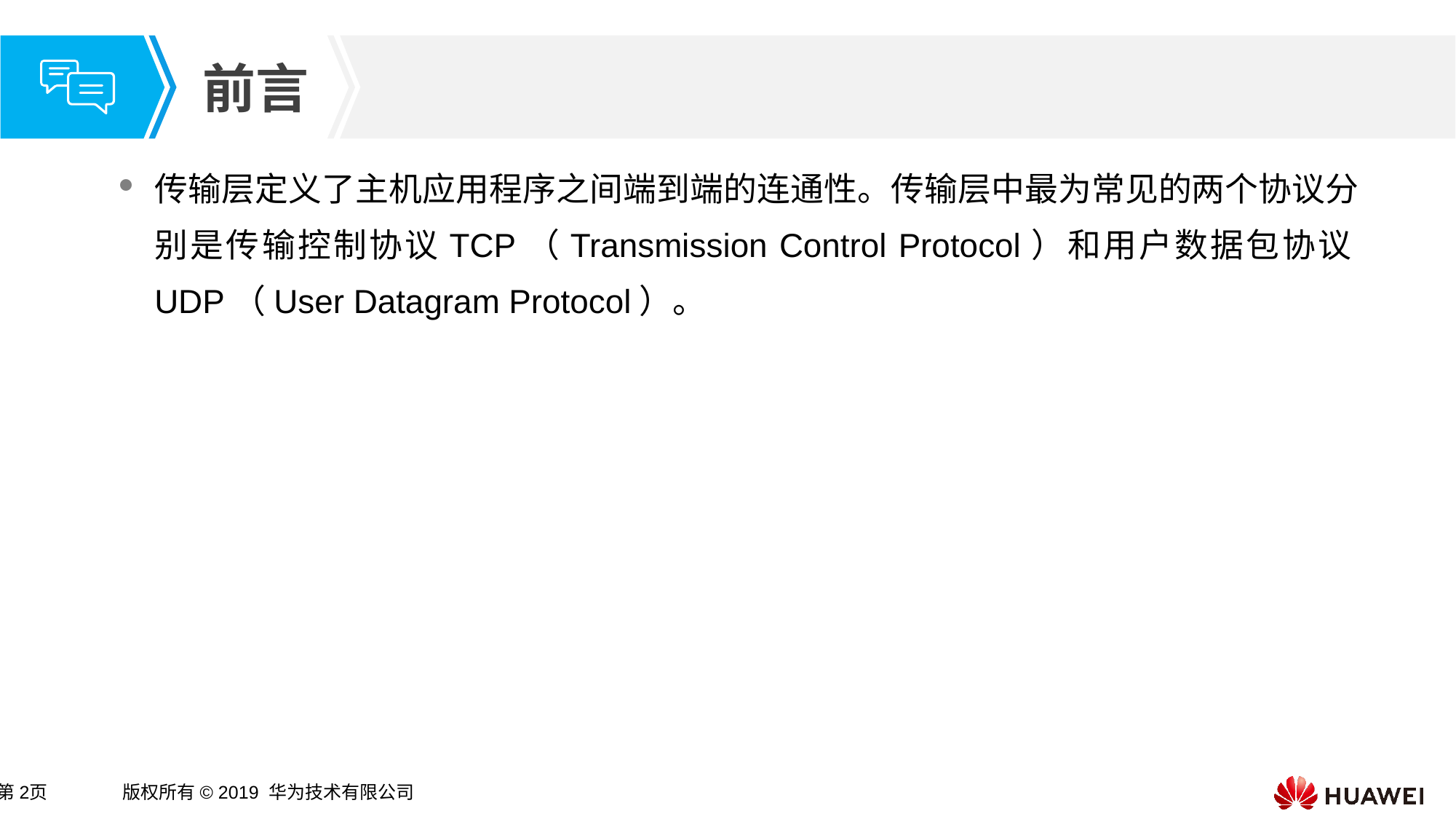

传输层定义了主机应用程序之间端到端的连通性。传输层中最为常见的两个协议分别是传输控制协议TCP（Transmission Control Protocol）和用户数据包协议UDP（User Datagram Protocol）。